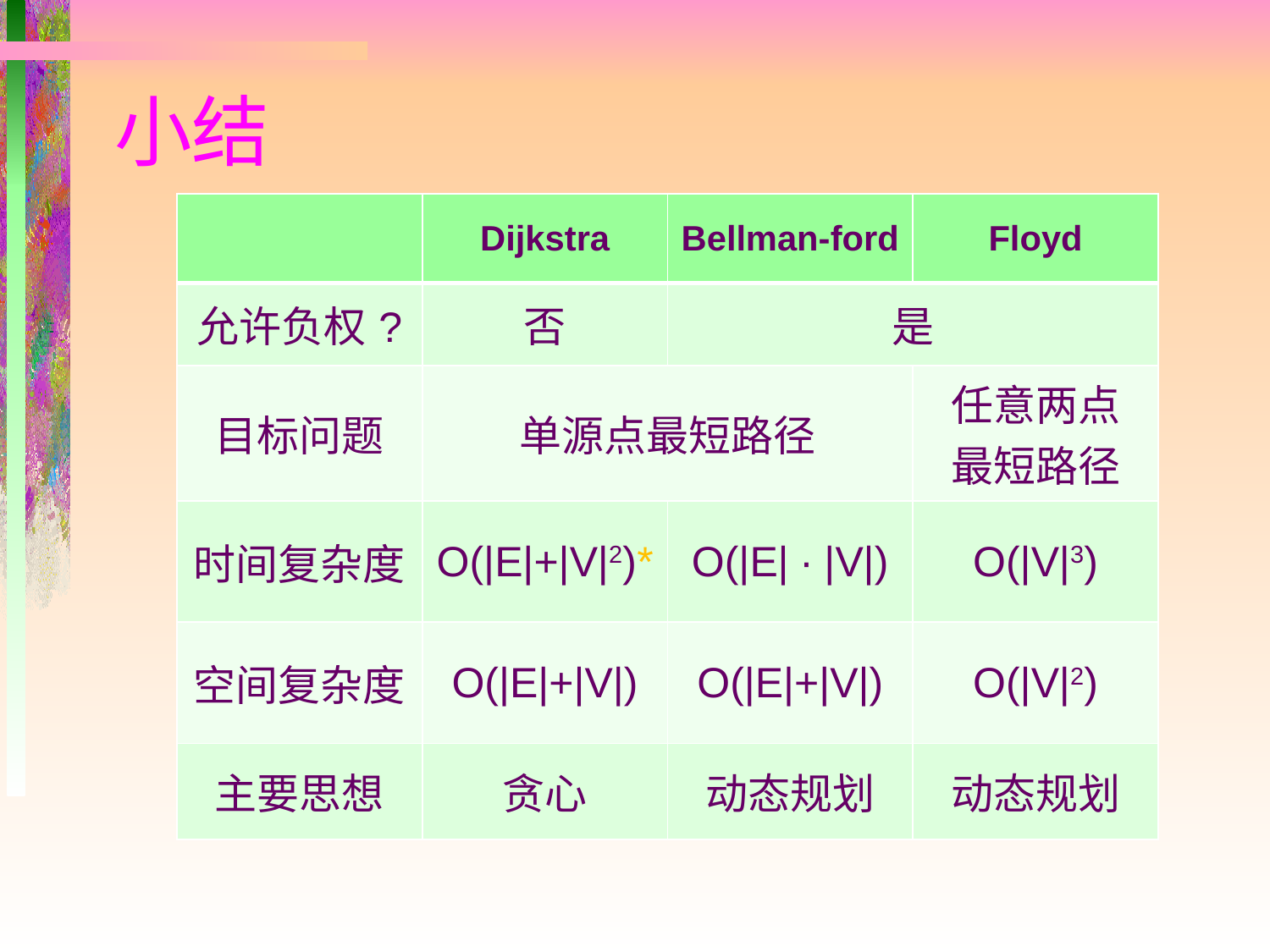

# 小结
|  | Dijkstra | Bellman-ford | Floyd |
| --- | --- | --- | --- |
| 允许负权? | 否 | 是 |  |
| 目标问题 | 单源点最短路径 |  | 任意两点 最短路径 |
| 时间复杂度 | O(|E|+|V|2)\* | O(|E| ∙ |V|) | O(|V|3) |
| 空间复杂度 | O(|E|+|V|) | O(|E|+|V|) | O(|V|2) |
| 主要思想 | 贪心 | 动态规划 | 动态规划 |